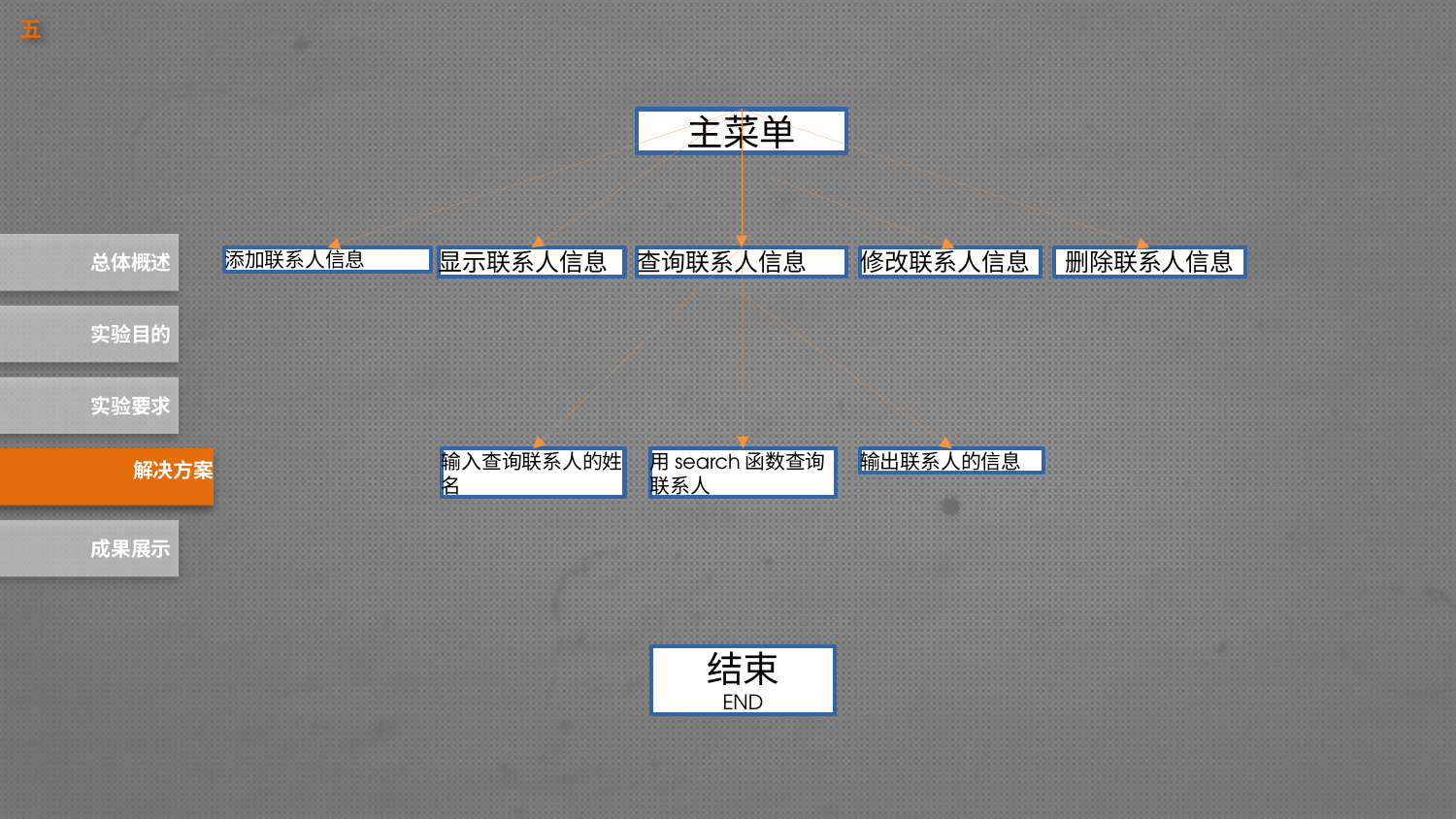

五
主菜单

总体概述
添加联系人信息
显示联系人信息
查询联系人信息
修改联系人信息
删除联系人信息

实验目的

实验要求

解决方案
输入查询联系人的姓名
用search函数查询联系人
输出联系人的信息

成果展示
结束
END